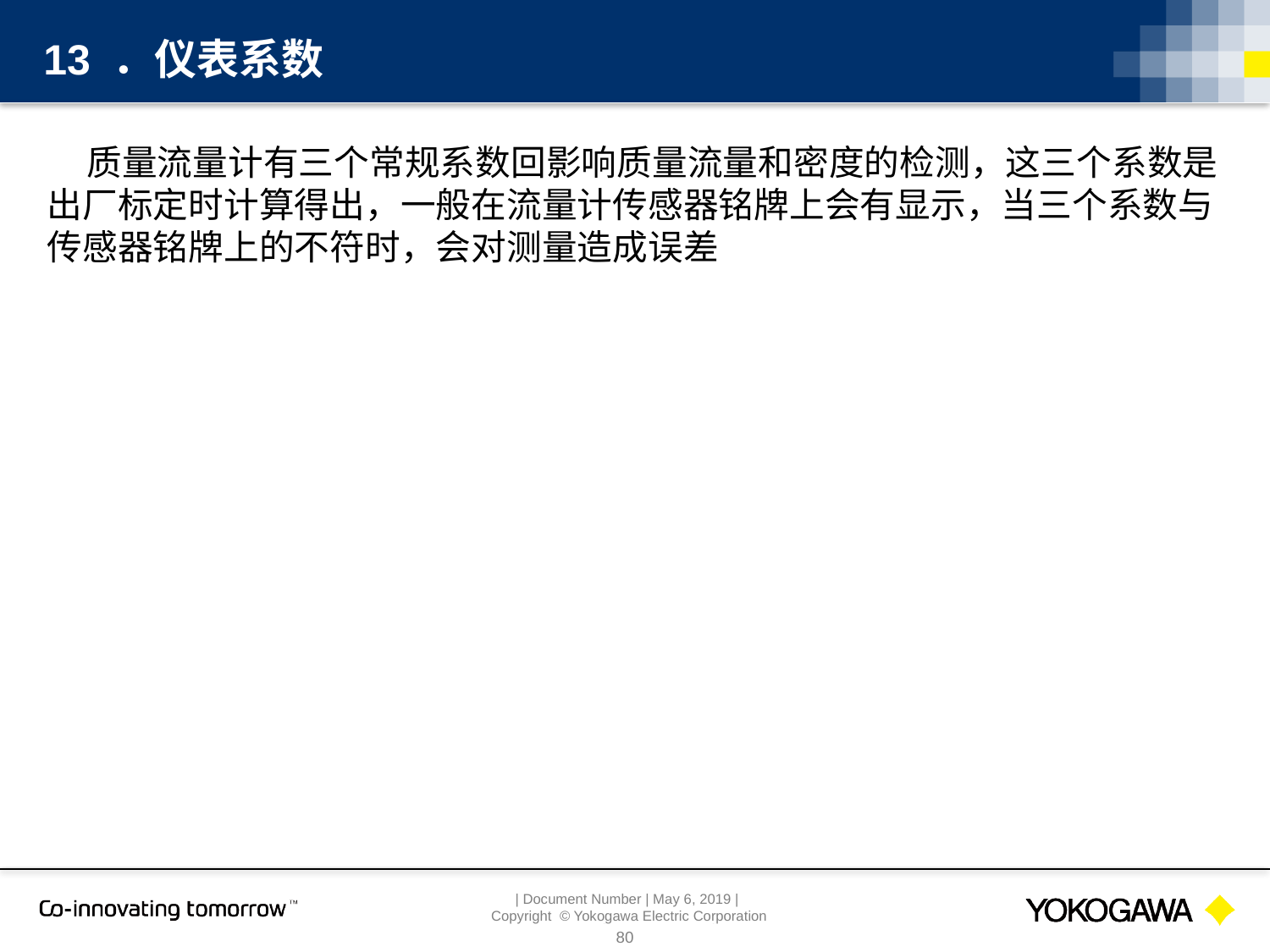

13 ．仪表系数

    质量流量计有三个常规系数回影响质量流量和密度的检测，这三个系数是出厂标定时计算得出，一般在流量计传感器铭牌上会有显示，当三个系数与传感器铭牌上的不符时，会对测量造成误差